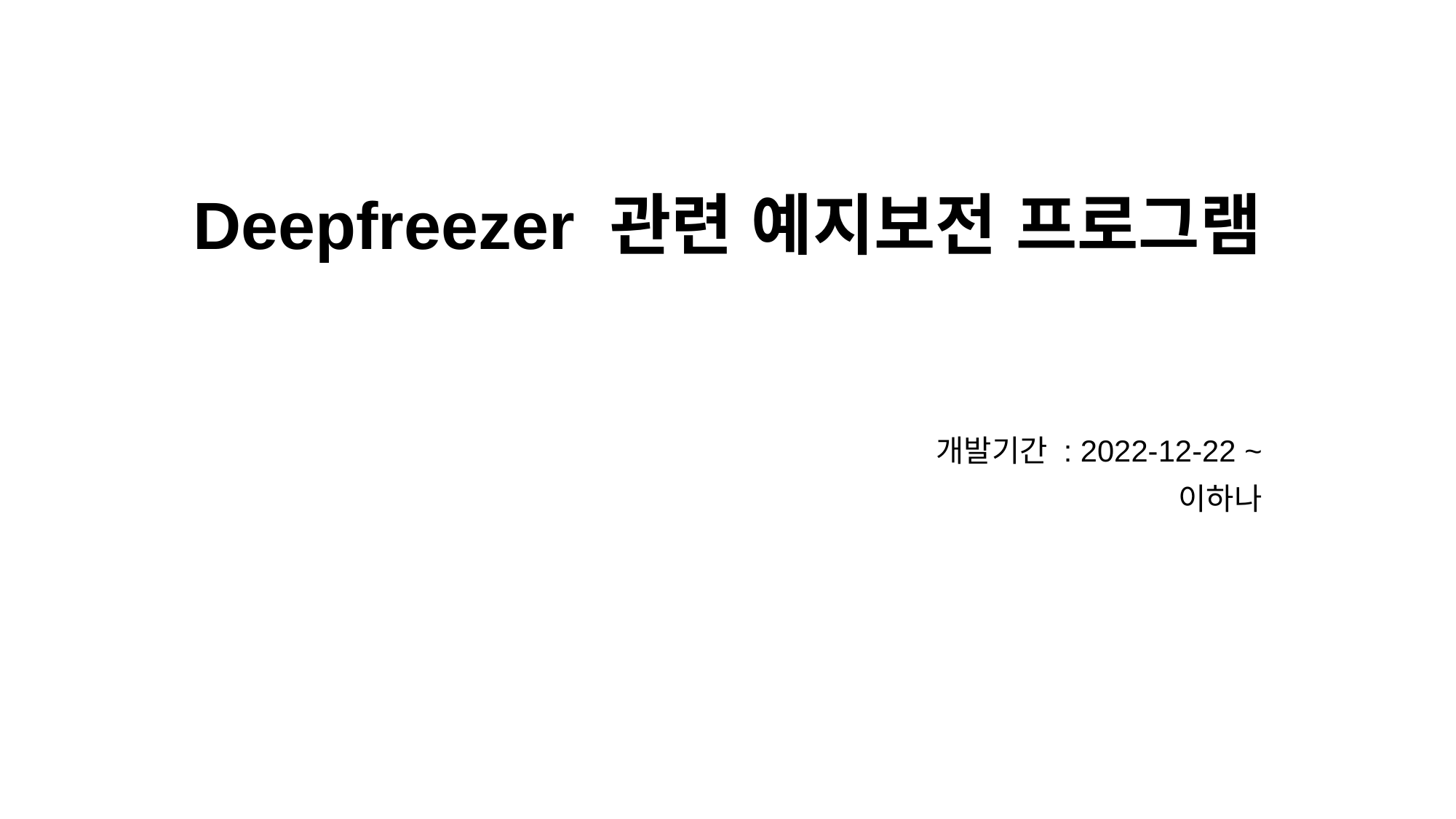

# Deepfreezer 관련 예지보전 프로그램
개발기간 : 2022-12-22 ~
이하나